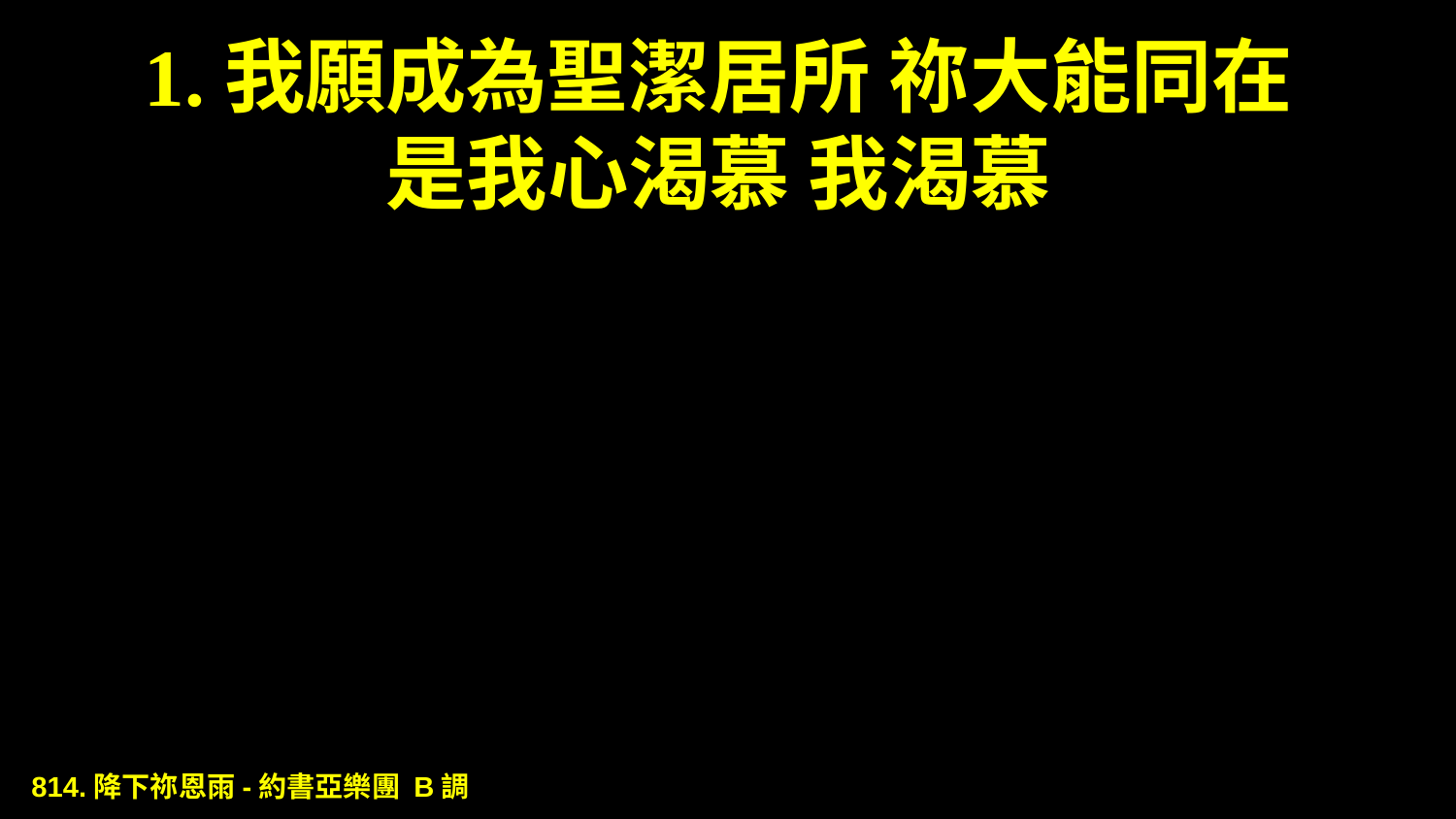

# 1.我願成為聖潔居所 祢大能同在 是我心渴慕 我渴慕
814.降下祢恩雨-約書亞樂團 B調